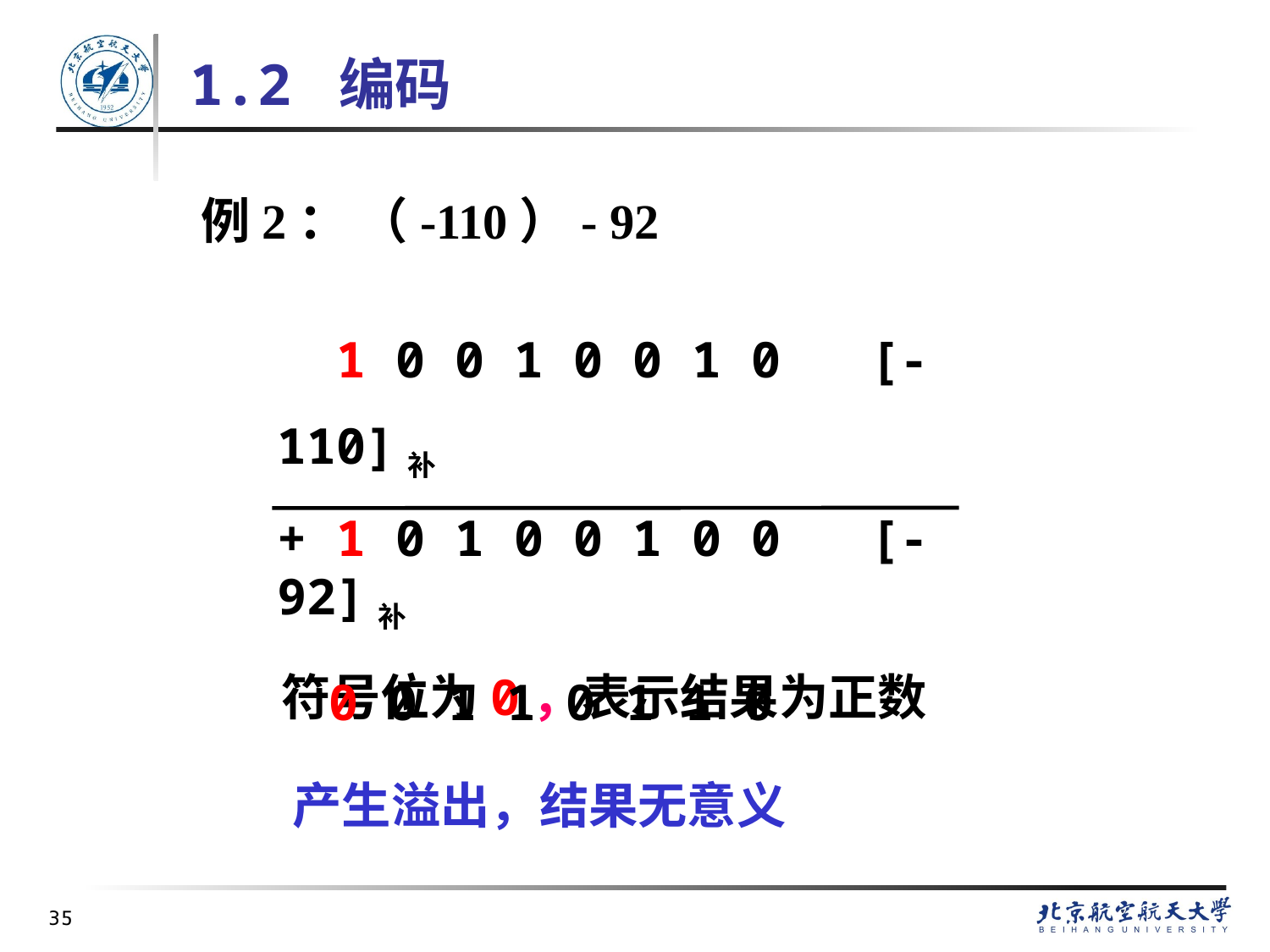

1.2 编码
例2： （-110）- 92
  1 0 0 1 0 0 1 0   [-110]补
+ 1 0 1 0 0 1 0 0   [-92]补
   0 0 1 1 0 1 1 0

符号位为0，表示结果为正数
产生溢出，结果无意义
35